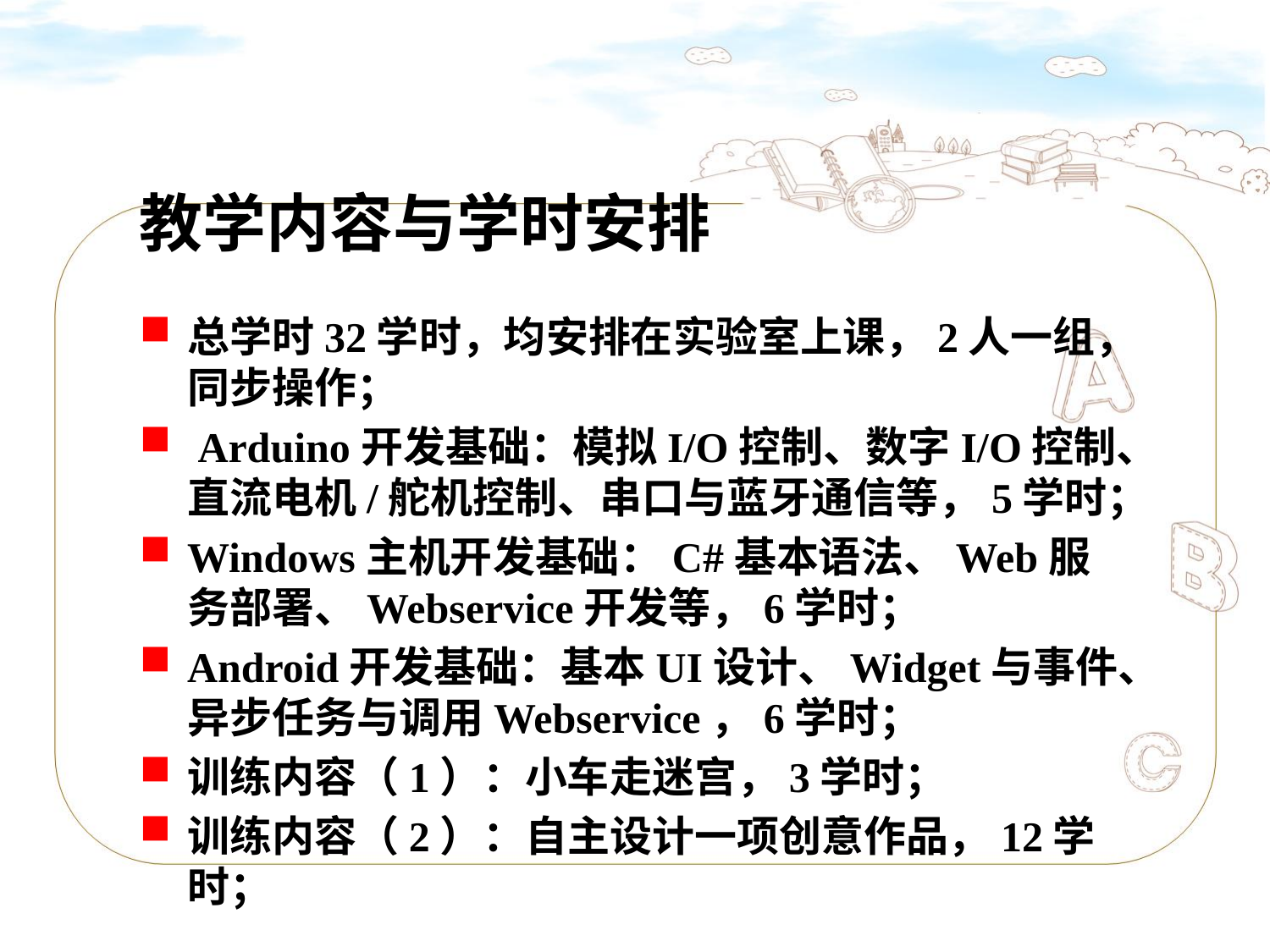

# 教学内容与学时安排
总学时32学时，均安排在实验室上课，2人一组，同步操作；
 Arduino开发基础：模拟I/O控制、数字I/O控制、直流电机/舵机控制、串口与蓝牙通信等，5学时；
Windows主机开发基础：C#基本语法、Web服务部署、Webservice开发等，6学时；
Android开发基础：基本UI设计、Widget与事件、异步任务与调用Webservice，6学时；
训练内容（1）：小车走迷宫，3学时；
训练内容（2）：自主设计一项创意作品，12学时；